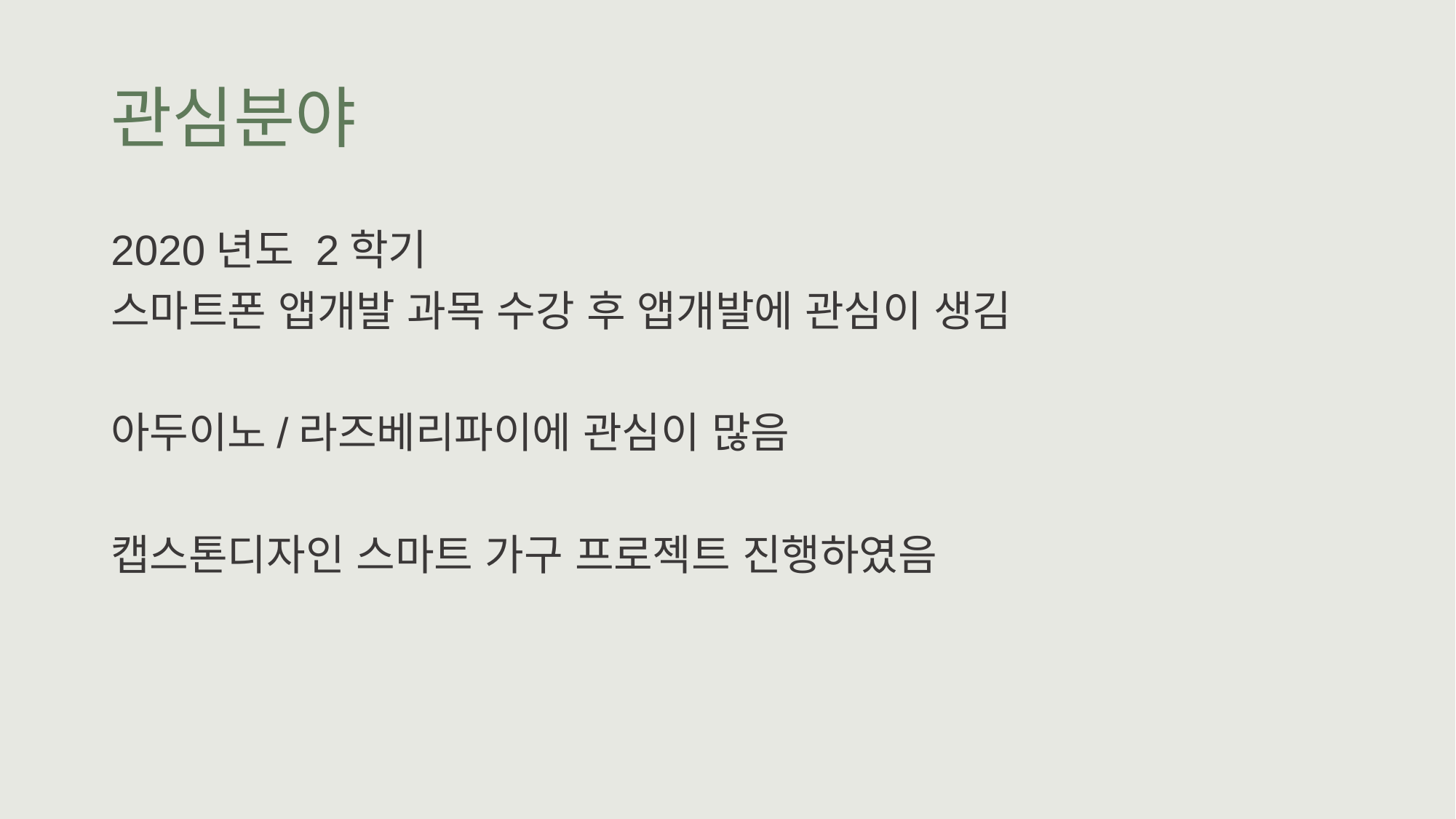

# 관심분야
2020년도 2학기
스마트폰 앱개발 과목 수강 후 앱개발에 관심이 생김

아두이노/라즈베리파이에 관심이 많음

캡스톤디자인 스마트 가구 프로젝트 진행하였음